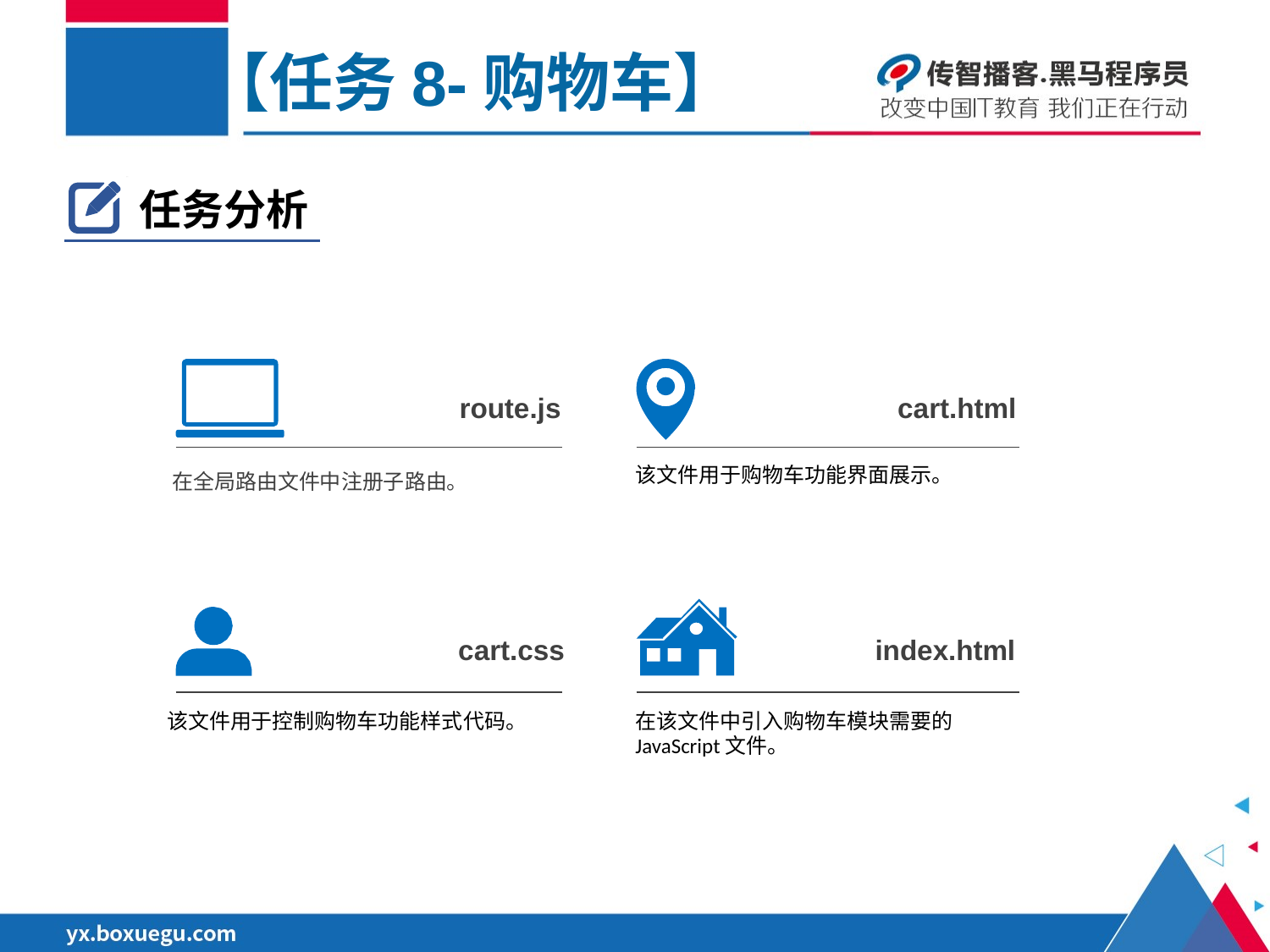

【任务8-购物车】
任务分析

 route.js
cart.html
在全局路由文件中注册子路由。
该文件用于购物车功能界面展示。

cart.css
index.html
该文件用于控制购物车功能样式代码。
在该文件中引入购物车模块需要的JavaScript文件。